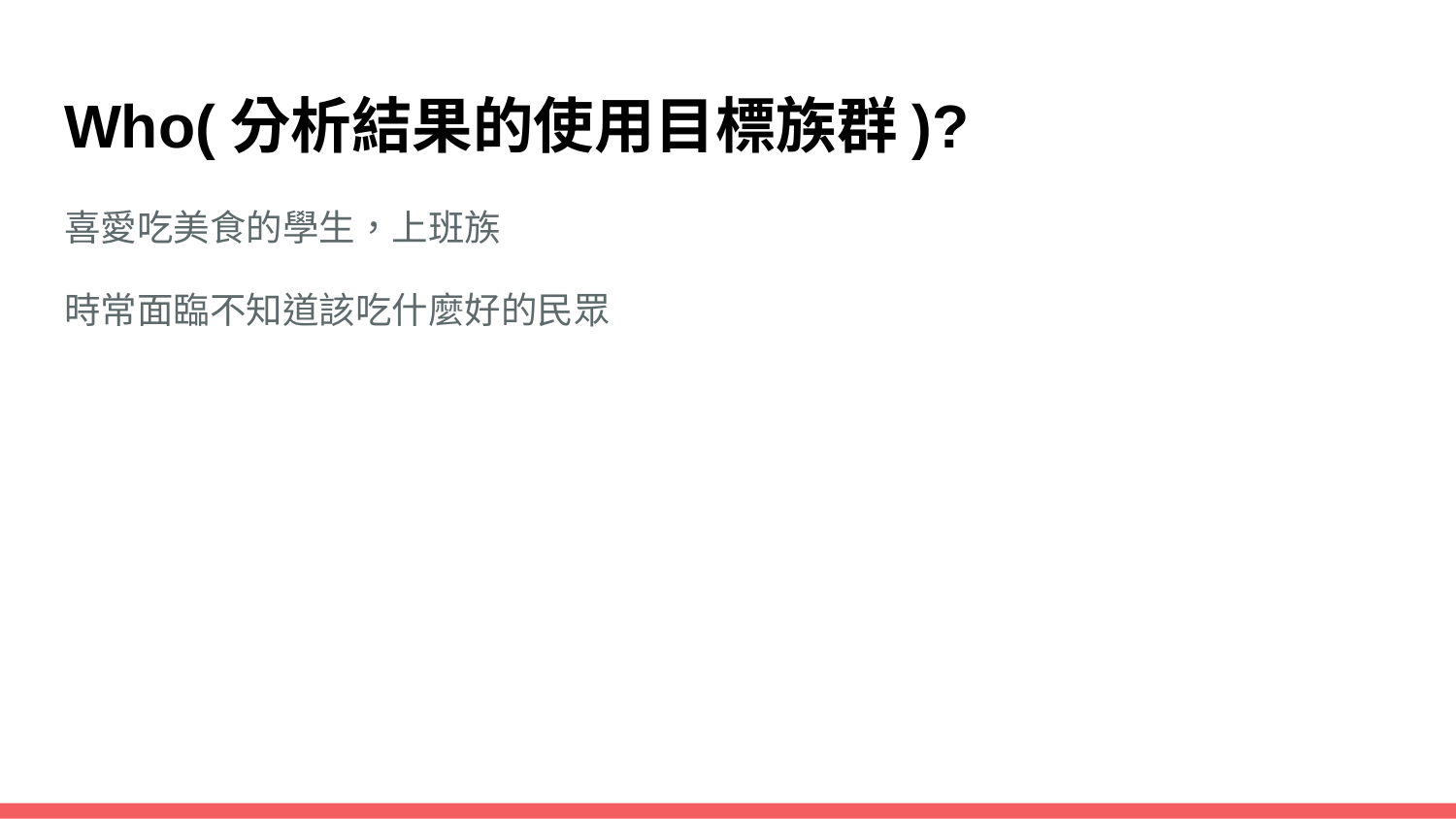

# Who(分析結果的使用目標族群)?

喜愛吃美食的學生，上班族
時常面臨不知道該吃什麼好的民眾